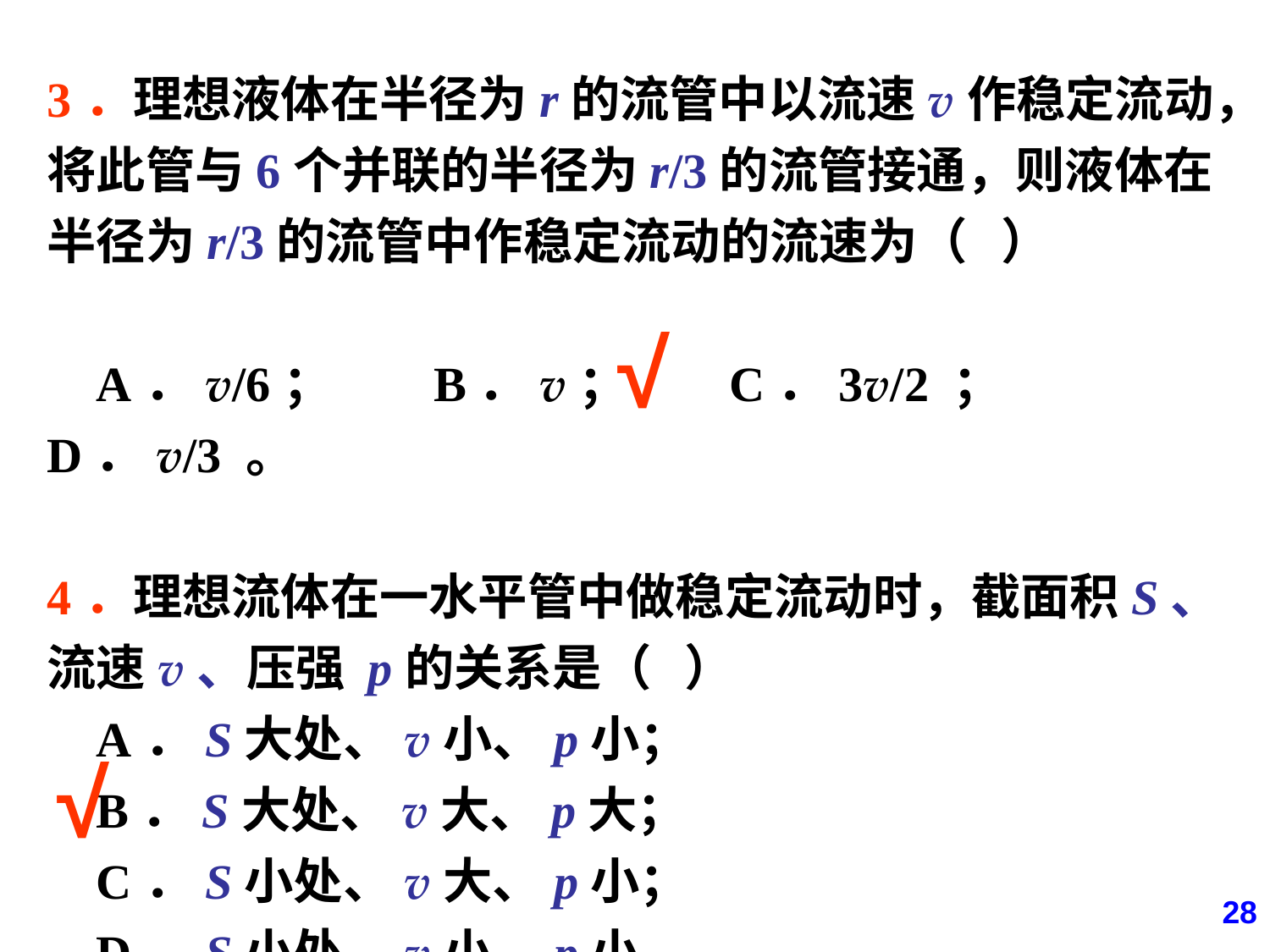

3．理想液体在半径为r的流管中以流速v作稳定流动，将此管与6个并联的半径为r/3的流管接通，则液体在半径为r/3的流管中作稳定流动的流速为（   ）

    A．v/6；        B．v；        C．3v/2 ；    D．v/3 。

4．理想流体在一水平管中做稳定流动时，截面积S、流速v、压强 p的关系是（   ）
    A．S大处、v小、p小；
    B．S大处、v大、p大；
    C．S小处、v大、p小；
    D．S小处、v小、p小。
√
√
28